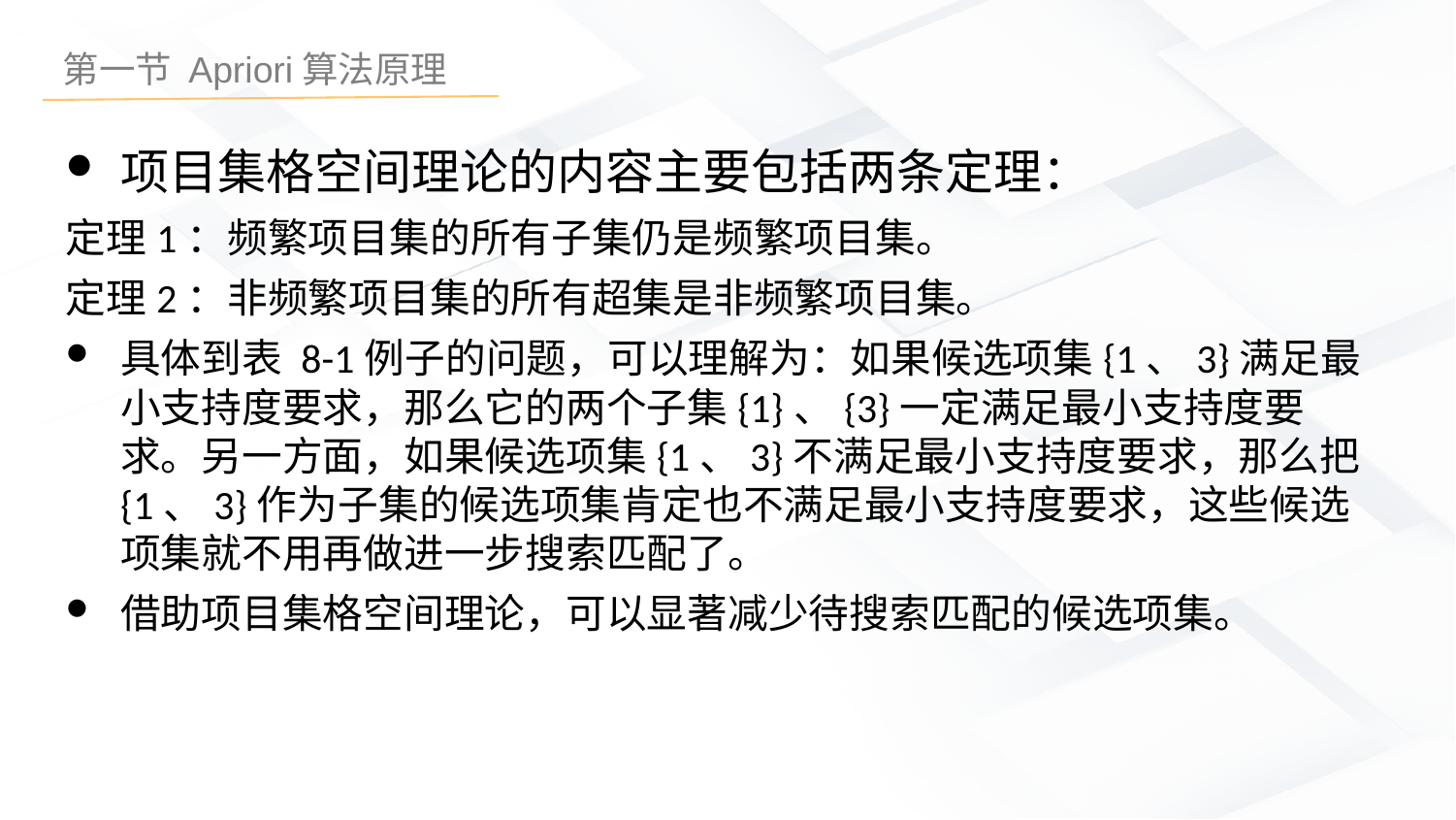

项目集格空间理论的内容主要包括两条定理：
定理1：频繁项目集的所有子集仍是频繁项目集。
定理2：非频繁项目集的所有超集是非频繁项目集。
具体到表 8-1例子的问题，可以理解为：如果候选项集{1、3}满足最小支持度要求，那么它的两个子集{1}、{3}一定满足最小支持度要求。另一方面，如果候选项集{1、3}不满足最小支持度要求，那么把{1、3}作为子集的候选项集肯定也不满足最小支持度要求，这些候选项集就不用再做进一步搜索匹配了。
借助项目集格空间理论，可以显著减少待搜索匹配的候选项集。